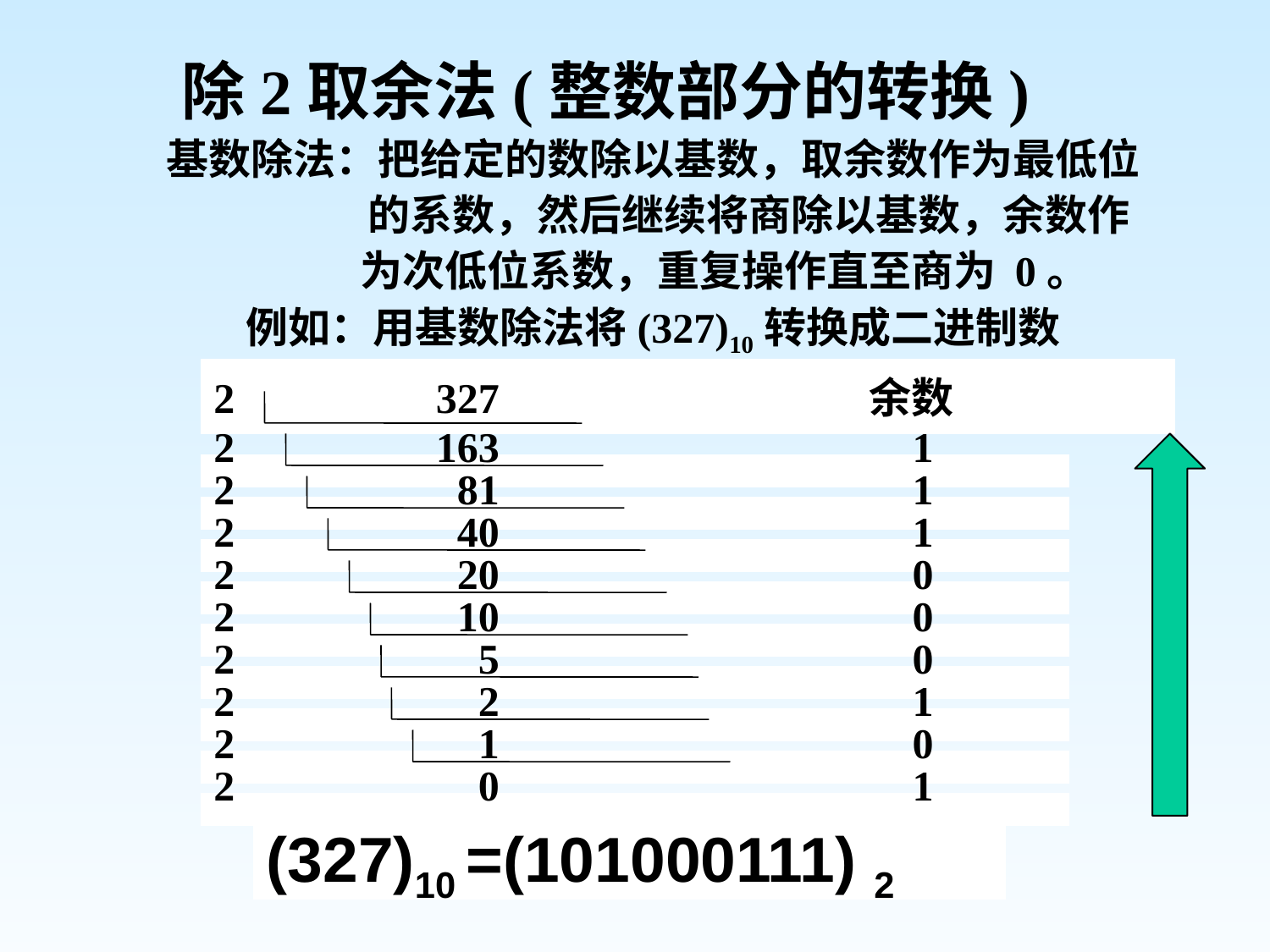

# 除2取余法(整数部分的转换) 基数除法：把给定的数除以基数，取余数作为最低位 的系数，然后继续将商除以基数，余数作 为次低位系数，重复操作直至商为 0。 例如：用基数除法将(327)10转换成二进制数
2                   327                                  余数

2                   163                                       1

2                     81                                       1

2                     40                                       1

2                     20                                       0

2                     10                                       0

2                       5                                       0

2                       2                                       1

2                       1                                       0

2                       0                                       1

(327)10 =(101000111) 2
15